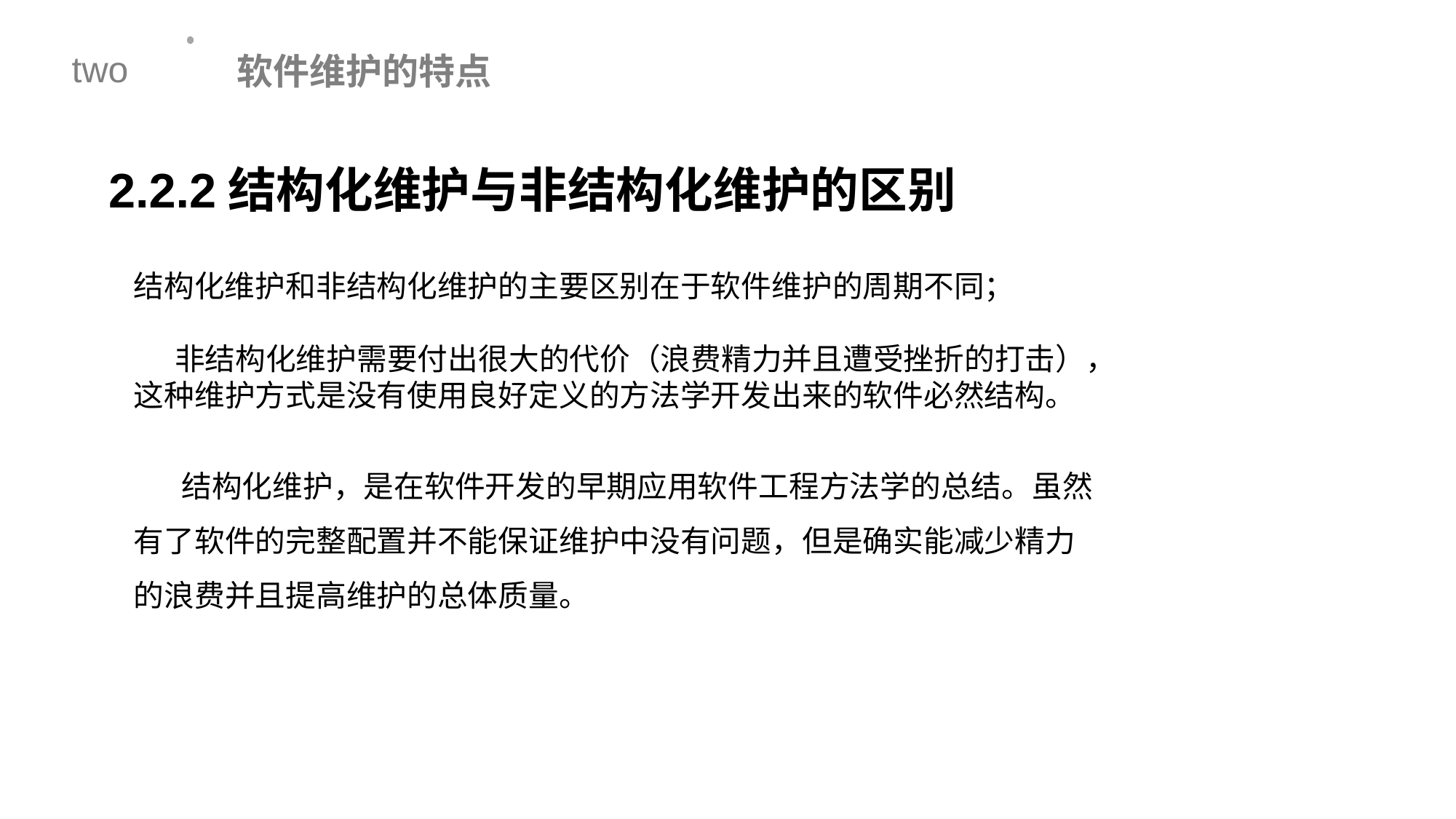

软件维护的特点

two
2.2.2结构化维护与非结构化维护的区别

结构化维护和非结构化维护的主要区别在于软件维护的周期不同；

     非结构化维护需要付出很大的代价（浪费精力并且遭受挫折的打击），这种维护方式是没有使用良好定义的方法学开发出来的软件必然结构。

      结构化维护，是在软件开发的早期应用软件工程方法学的总结。虽然有了软件的完整配置并不能保证维护中没有问题，但是确实能减少精力的浪费并且提高维护的总体质量。